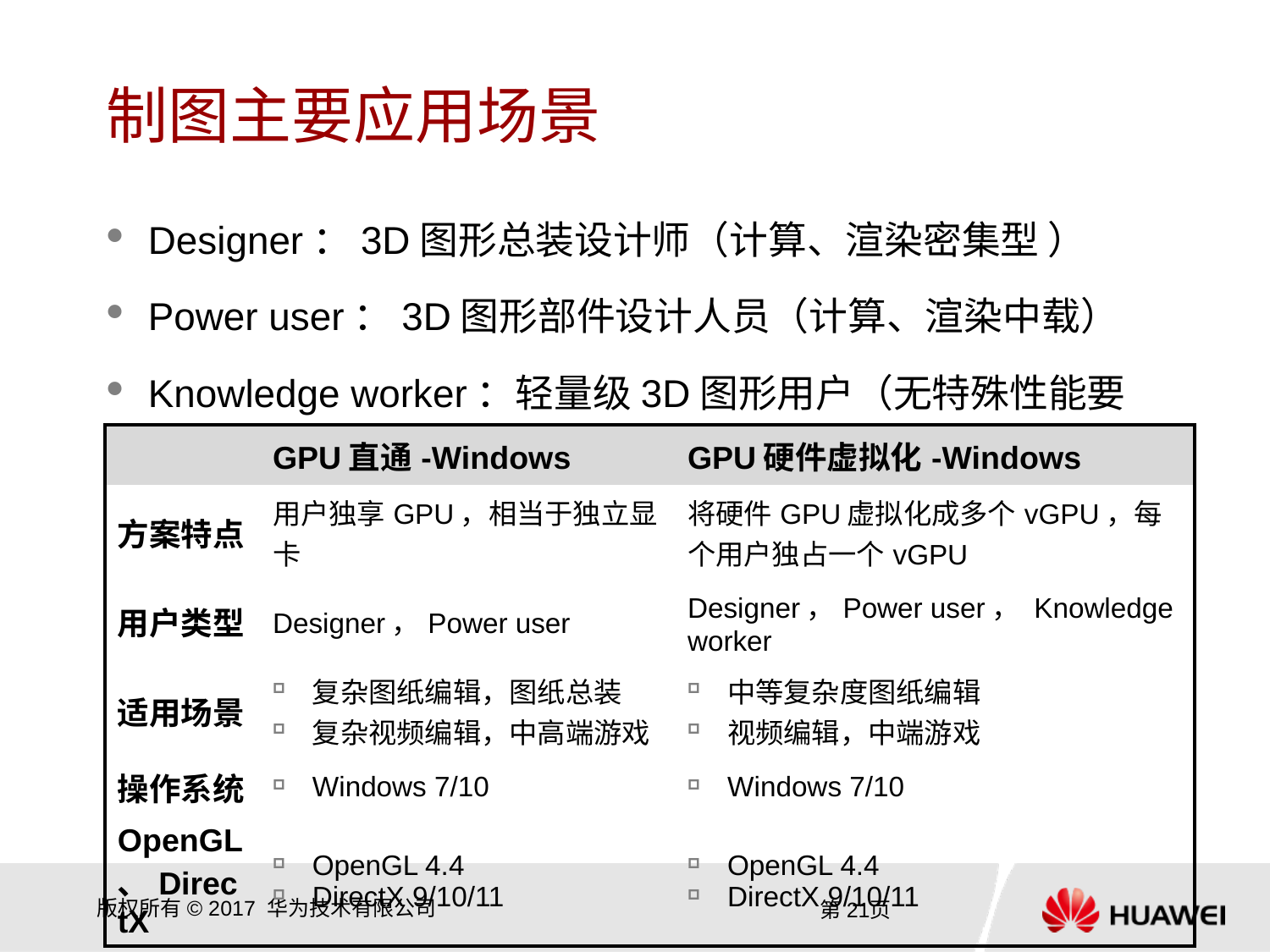

# 制图主要应用场景
Designer：3D图形总装设计师（计算、渲染密集型 ）
Power user：3D图形部件设计人员（计算、渲染中载）
Knowledge worker：轻量级3D图形用户（无特殊性能要求）

|  | GPU直通-Windows | GPU硬件虚拟化-Windows |
| --- | --- | --- |
| 方案特点 | 用户独享GPU，相当于独立显卡 | 将硬件GPU虚拟化成多个vGPU，每个用户独占一个vGPU |
| 用户类型 | Designer，Power user | Designer，Power user， Knowledge worker |
| 适用场景 | 复杂图纸编辑，图纸总装 复杂视频编辑，中高端游戏 | 中等复杂度图纸编辑 视频编辑，中端游戏 |
| 操作系统 | Windows 7/10 | Windows 7/10 |
| OpenGL、DirectX | OpenGL 4.4 DirectX 9/10/11 | OpenGL 4.4 DirectX 9/10/11 |